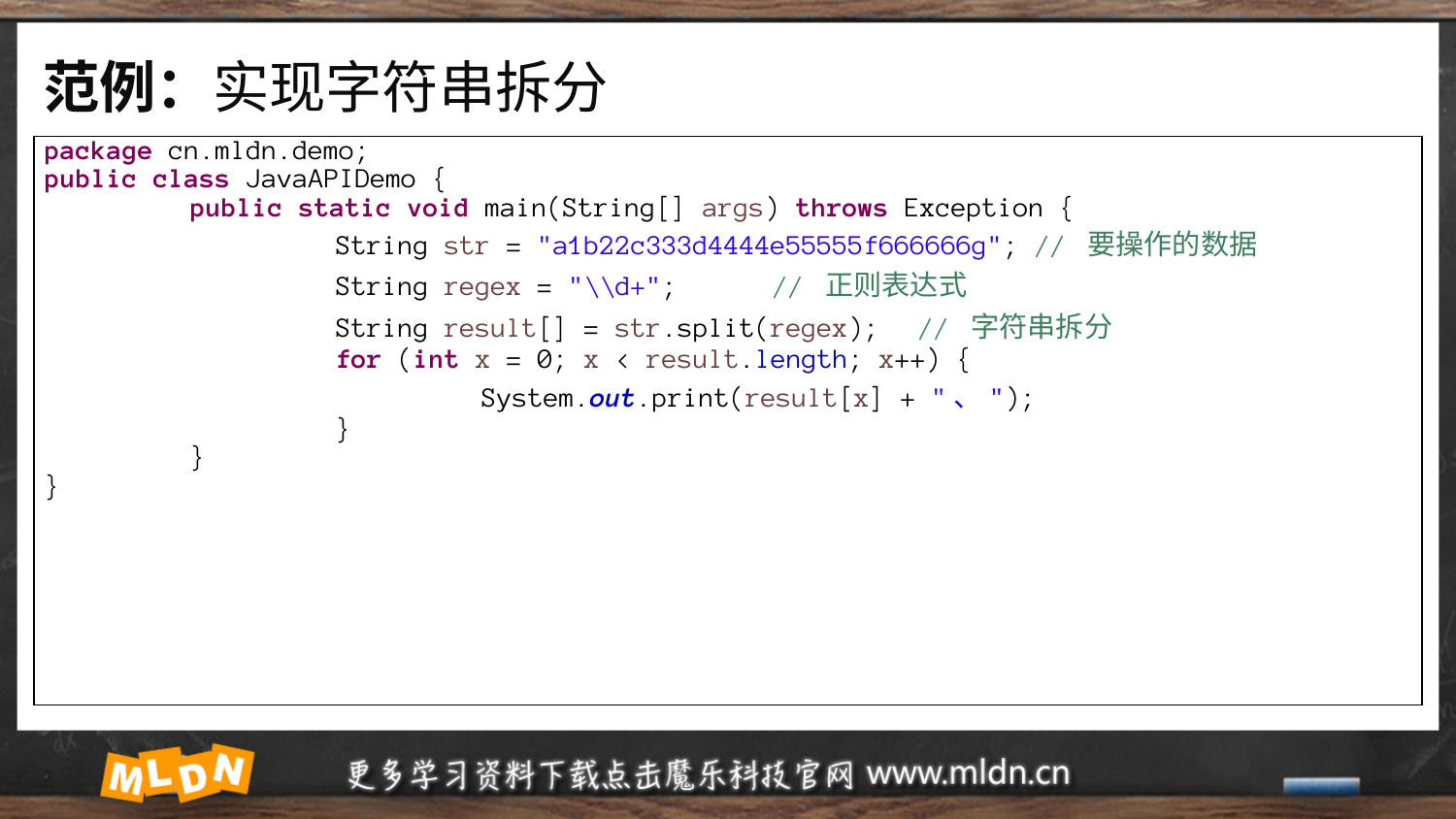

# 范例：实现字符串拆分
| package cn.mldn.demo; public class JavaAPIDemo { public static void main(String[] args) throws Exception { String str = "a1b22c333d4444e55555f666666g"; // 要操作的数据 String regex = "\\d+"; // 正则表达式 String result[] = str.split(regex); // 字符串拆分 for (int x = 0; x < result.length; x++) { System.out.print(result[x] + "、"); } } } |
| --- |